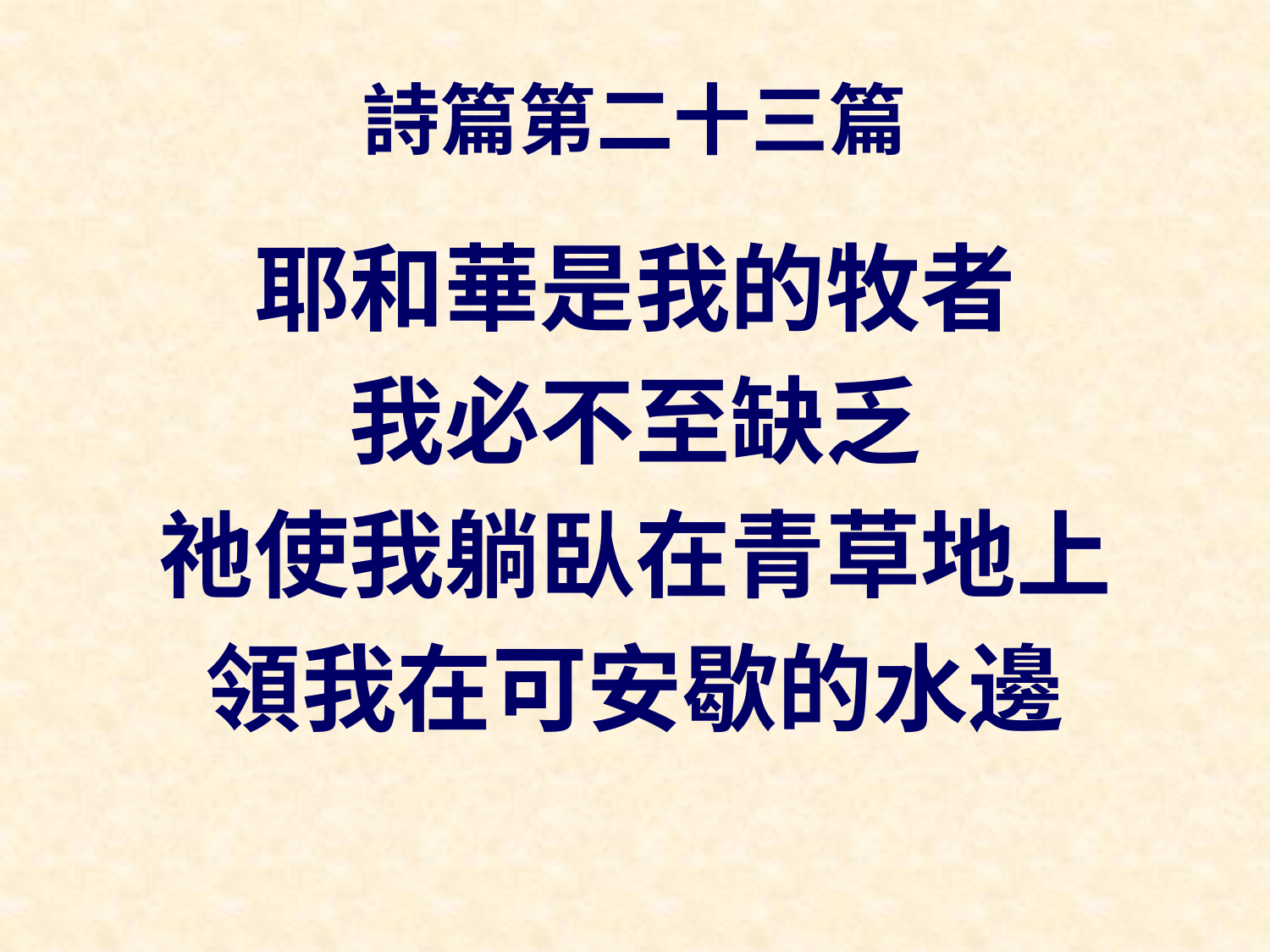

# 詩篇第二十三篇
耶和華是我的牧者
我必不至缺乏
祂使我躺臥在青草地上
領我在可安歇的水邊